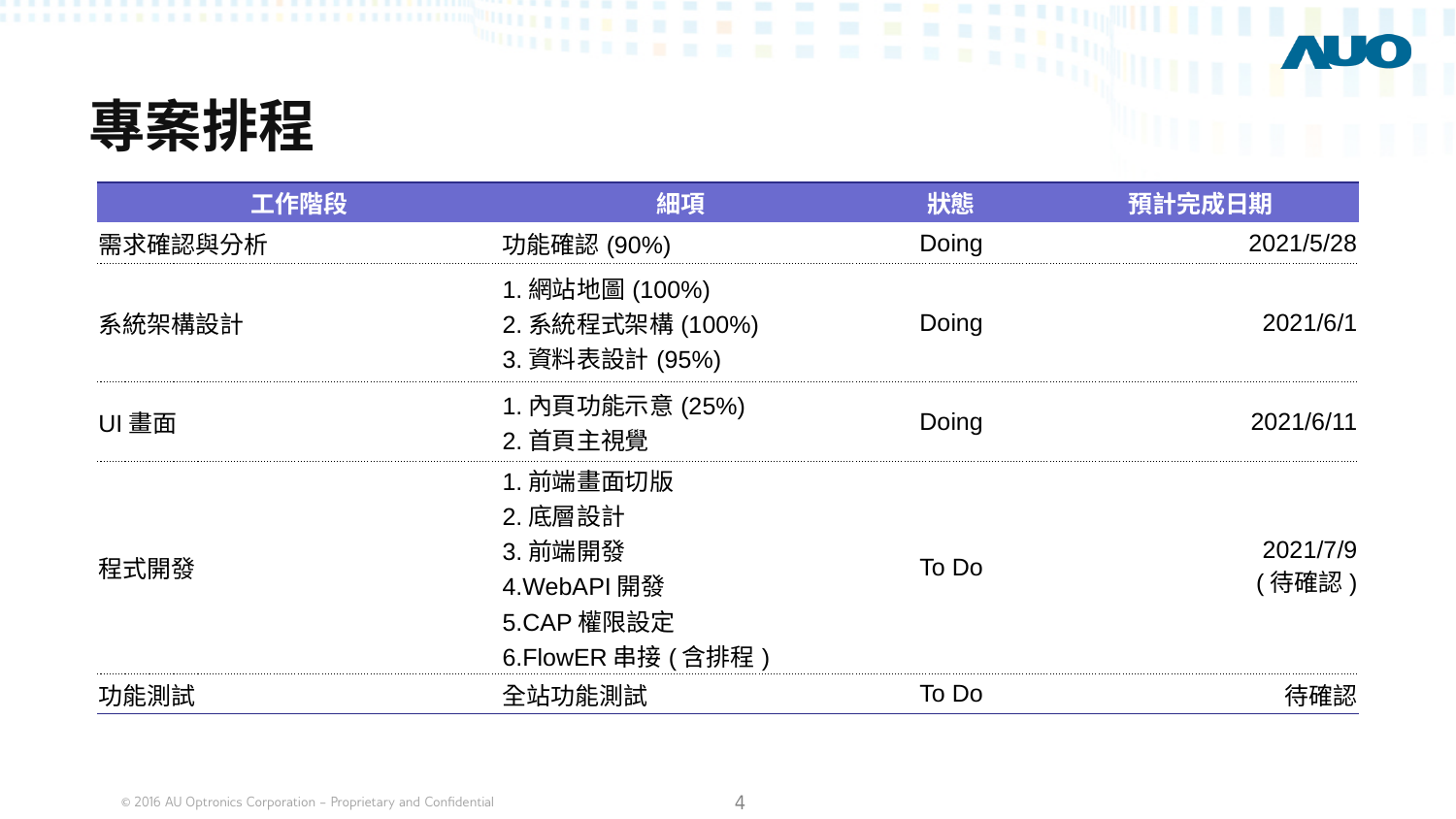

# 專案排程
| 工作階段 | 細項 | 狀態 | 預計完成日期 |
| --- | --- | --- | --- |
| 需求確認與分析 | 功能確認(90%) | Doing | 2021/5/28 |
| 系統架構設計 | 1.網站地圖(100%) 2.系統程式架構(100%) 3.資料表設計(95%) | Doing | 2021/6/1 |
| UI畫面 | 1.內頁功能示意(25%) 2.首頁主視覺 | Doing | 2021/6/11 |
| 程式開發 | 1.前端畫面切版 2.底層設計 3.前端開發 4.WebAPI開發 5.CAP權限設定 6.FlowER串接(含排程) | To Do | 2021/7/9 (待確認) |
| 功能測試 | 全站功能測試 | To Do | 待確認 |